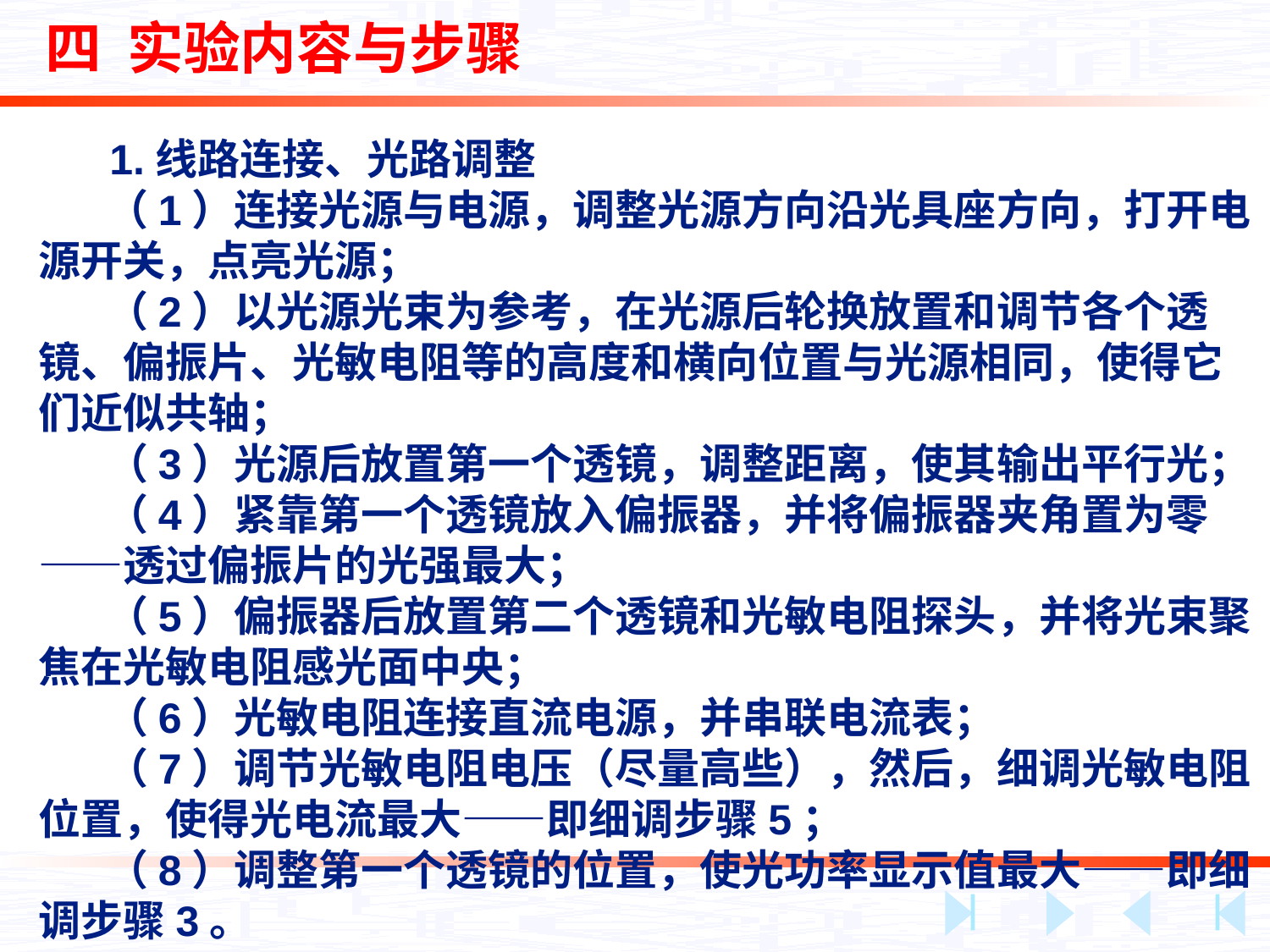

四  实验内容与步骤
      1.线路连接、光路调整
      （1）连接光源与电源，调整光源方向沿光具座方向，打开电源开关，点亮光源；
      （2）以光源光束为参考，在光源后轮换放置和调节各个透镜、偏振片、光敏电阻等的高度和横向位置与光源相同，使得它们近似共轴；
      （3）光源后放置第一个透镜，调整距离，使其输出平行光；
      （4）紧靠第一个透镜放入偏振器，并将偏振器夹角置为零——透过偏振片的光强最大；
      （5）偏振器后放置第二个透镜和光敏电阻探头，并将光束聚焦在光敏电阻感光面中央；
      （6）光敏电阻连接直流电源，并串联电流表；
      （7）调节光敏电阻电压（尽量高些），然后，细调光敏电阻位置，使得光电流最大——即细调步骤5；
      （8）调整第一个透镜的位置，使光功率显示值最大——即细调步骤3。